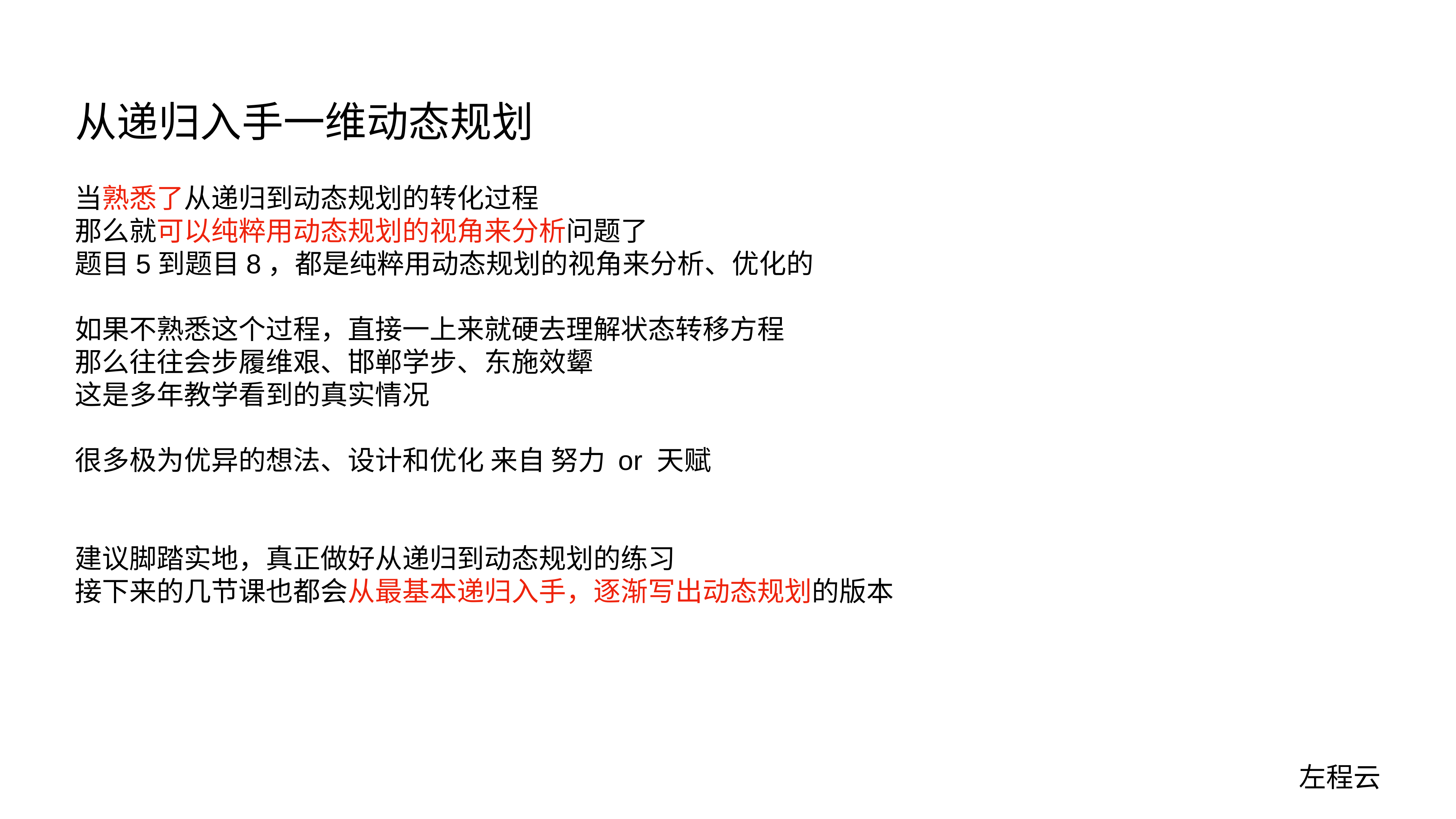

# 从递归入手一维动态规划
当熟悉了从递归到动态规划的转化过程
那么就可以纯粹用动态规划的视角来分析问题了
题目5到题目8，都是纯粹用动态规划的视角来分析、优化的

如果不熟悉这个过程，直接一上来就硬去理解状态转移方程
那么往往会步履维艰、邯郸学步、东施效颦
这是多年教学看到的真实情况

很多极为优异的想法、设计和优化 来自 努力 or 天赋

建议脚踏实地，真正做好从递归到动态规划的练习
接下来的几节课也都会从最基本递归入手，逐渐写出动态规划的版本
左程云